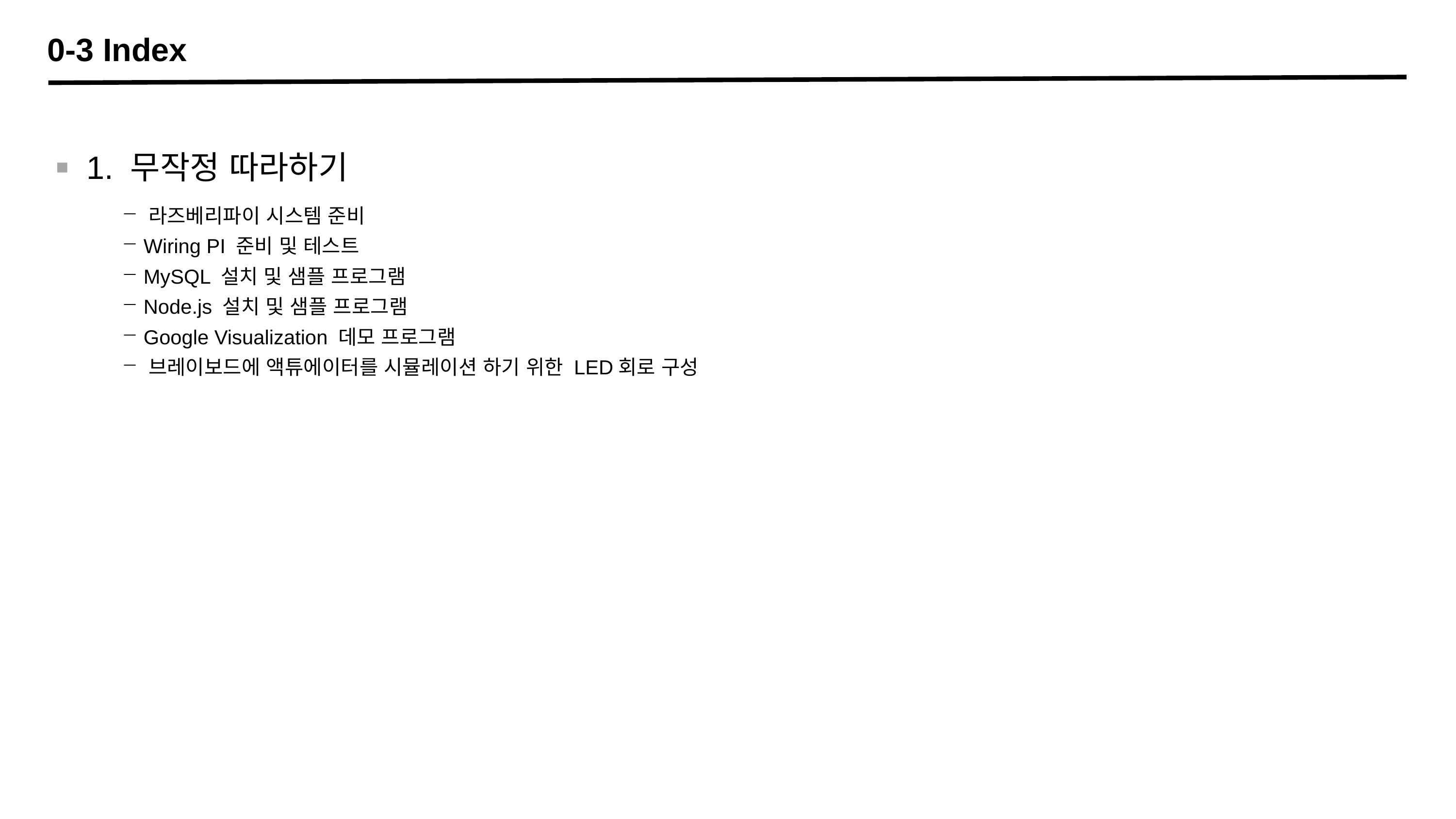

0-3 Index
1. 무작정 따라하기

 라즈베리파이 시스템 준비
 Wiring PI 준비 및 테스트
 MySQL 설치 및 샘플 프로그램
 Node.js 설치 및 샘플 프로그램
 Google Visualization 데모 프로그램
 브레이보드에 액튜에이터를 시뮬레이션 하기 위한 LED회로 구성